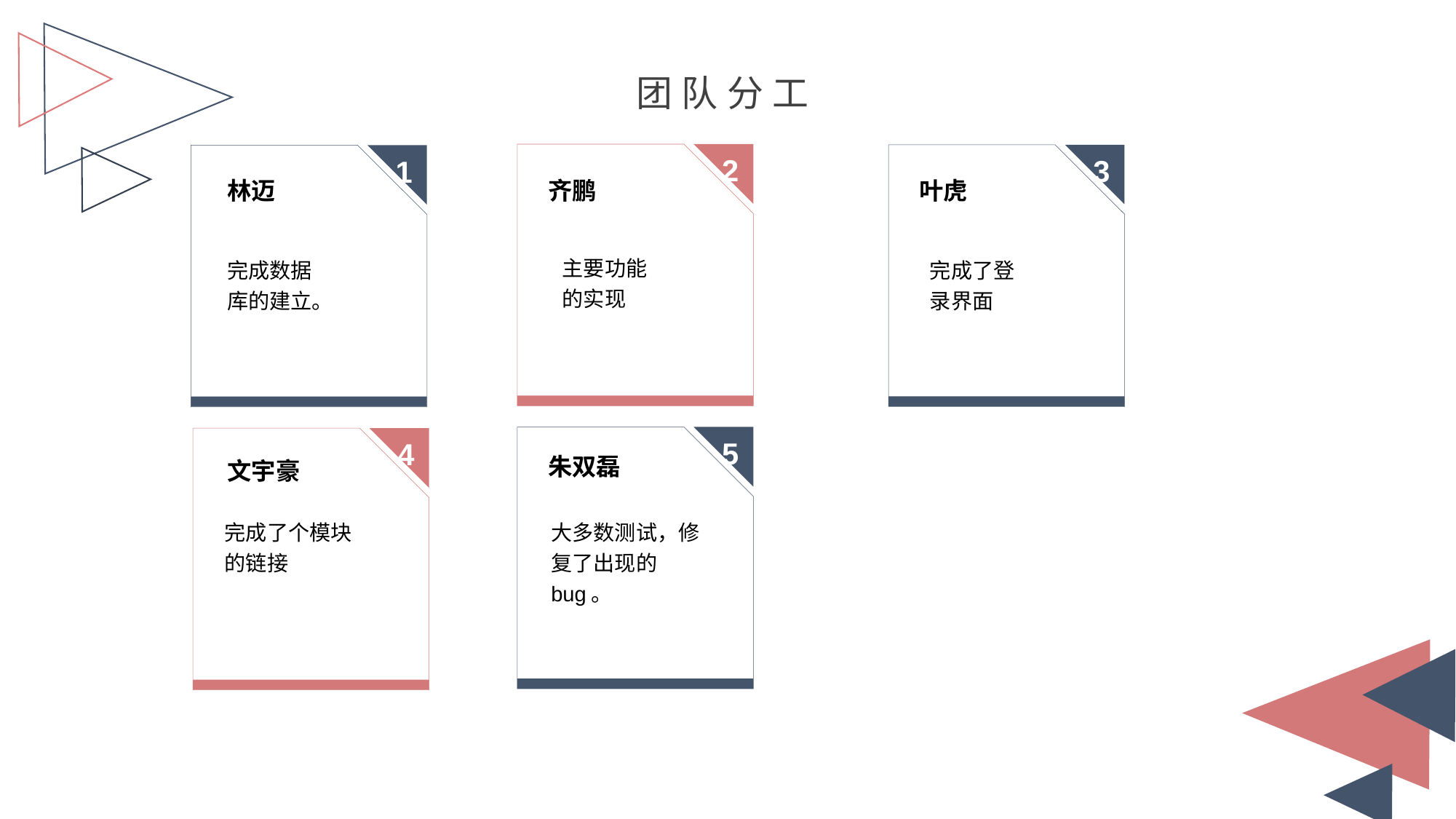

团队分工

2

3

1

林迈
齐鹏
叶虎
主要功能的实现
完成数据库的建立。
完成了登录界面

5

4

朱双磊
文宇豪
完成了个模块的链接
大多数测试，修复了出现的bug。